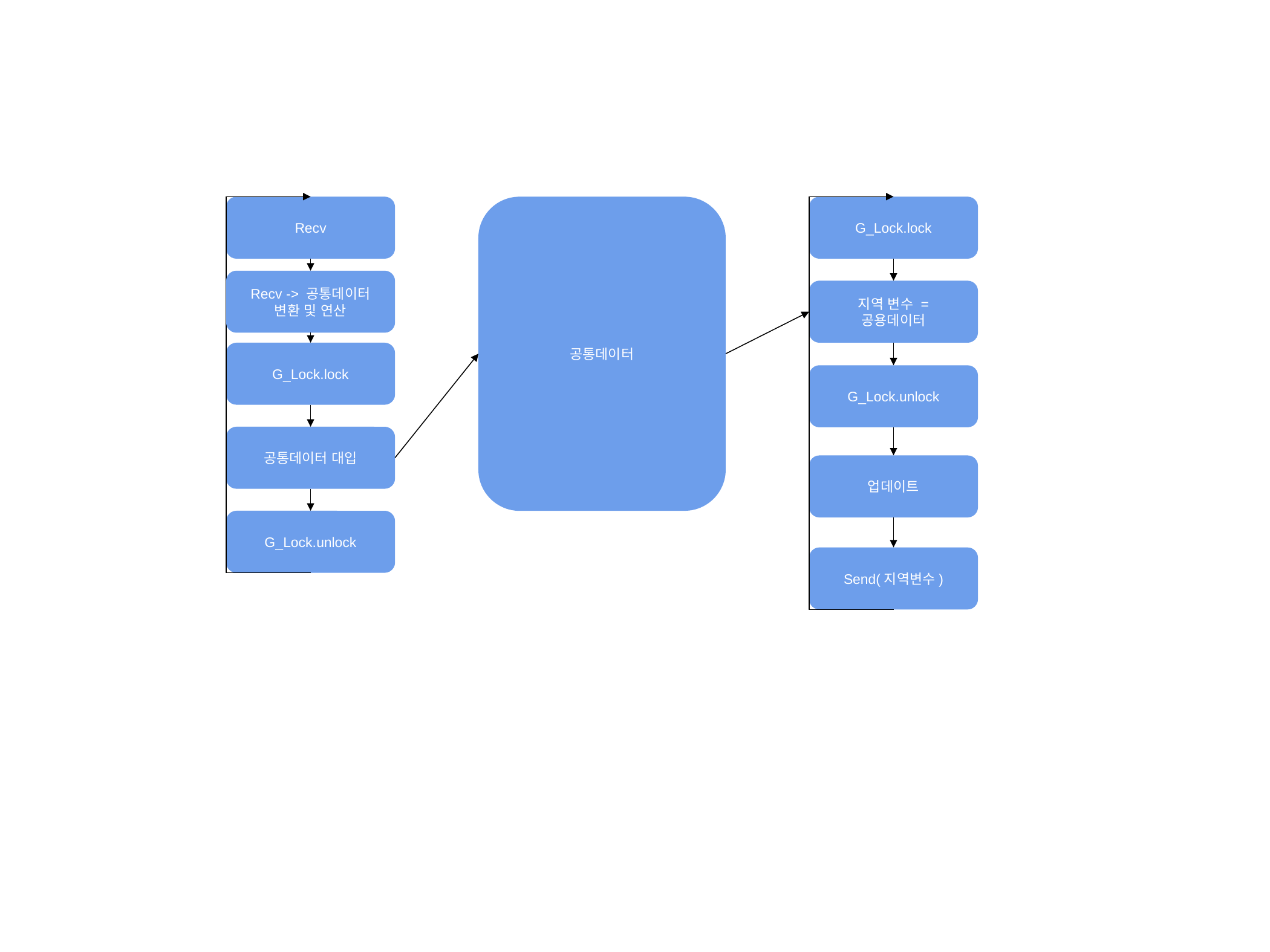

Recv
공통데이터
G_Lock.lock
Recv -> 공통데이터
변환 및 연산
지역 변수 = 공용데이터
G_Lock.lock
G_Lock.unlock
공통데이터 대입
업데이트
G_Lock.unlock
Send(지역변수)